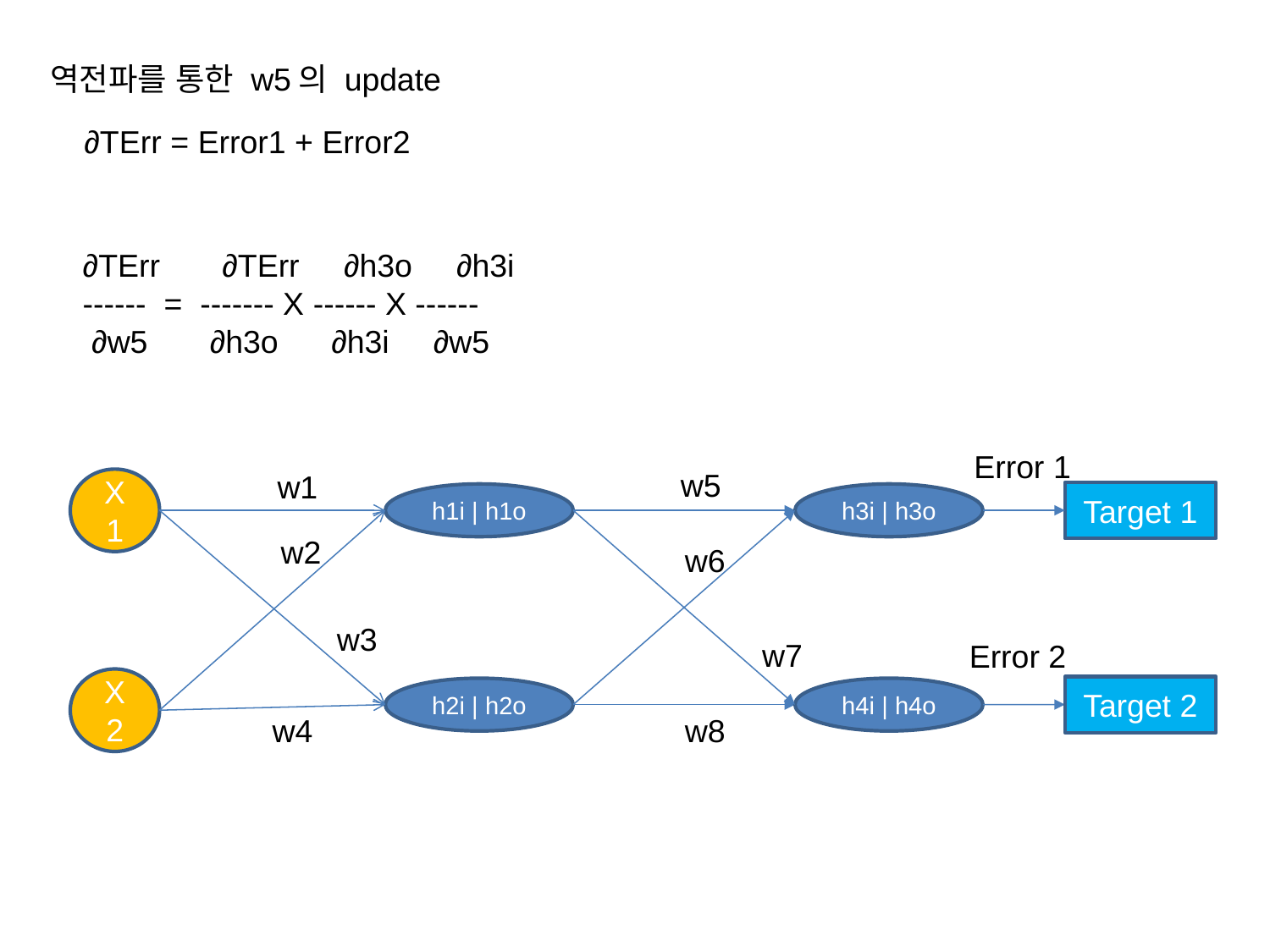

역전파를 통한 w5의 update
∂TErr = Error1 + Error2
∂TErr       ∂TErr     ∂h3o     ∂h3i
------  =  ------- X ------ X ------
 ∂w5       ∂h3o      ∂h3i     ∂w5
Error 1
w5
w1
X1
Target 1
h1i | h1o
h3i | h3o
w2
w6
w3
w7
Error 2
X2
Target 2
h2i | h2o
h4i | h4o
w4
w8